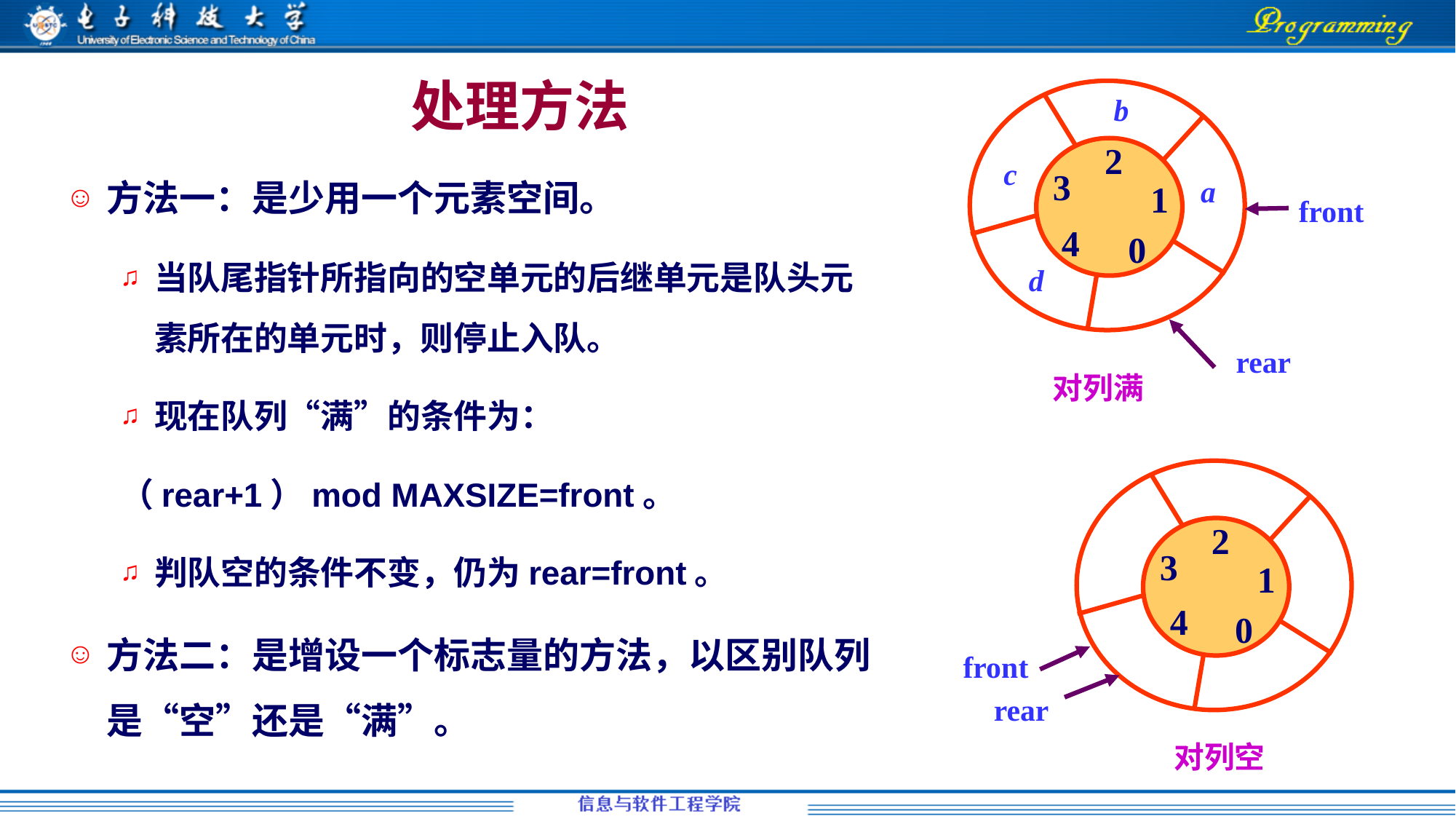

# 处理方法

b

2
c
3
a
1
front

4
0

rear
d

对列满
方法一：是少用一个元素空间。
当队尾指针所指向的空单元的后继单元是队头元素所在的单元时，则停止入队。
现在队列“满”的条件为：
（rear+1）mod MAXSIZE=front。
判队空的条件不变，仍为rear=front。
方法二：是增设一个标志量的方法，以区别队列是“空”还是“满”。

2
3
1

4
0

front

rear
对列空